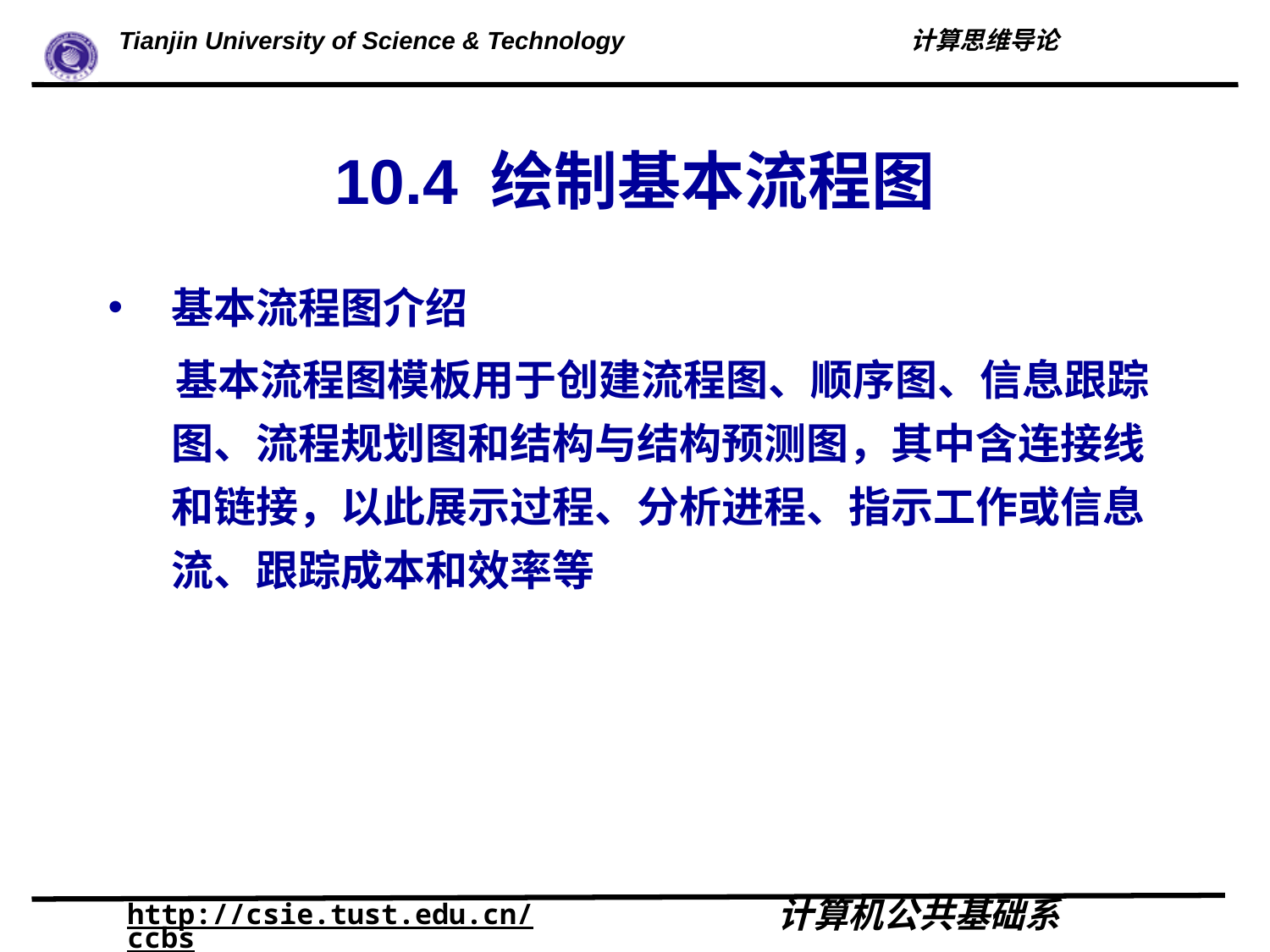

# 10.4 绘制基本流程图
基本流程图介绍
      基本流程图模板用于创建流程图、顺序图、信息跟踪图、流程规划图和结构与结构预测图，其中含连接线和链接，以此展示过程、分析进程、指示工作或信息流、跟踪成本和效率等